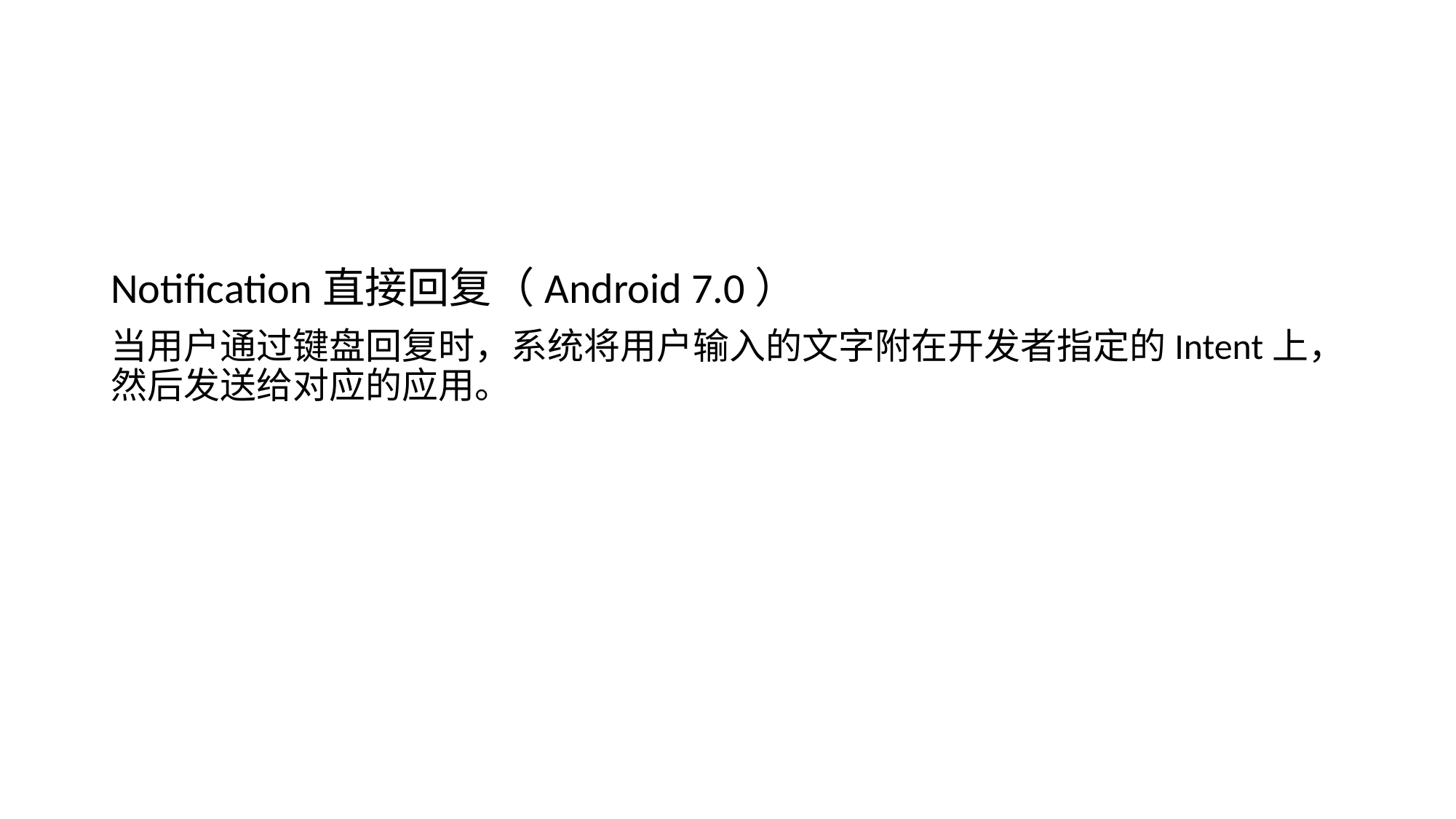

Notification直接回复（Android 7.0）
当用户通过键盘回复时，系统将用户输入的文字附在开发者指定的Intent上，然后发送给对应的应用。